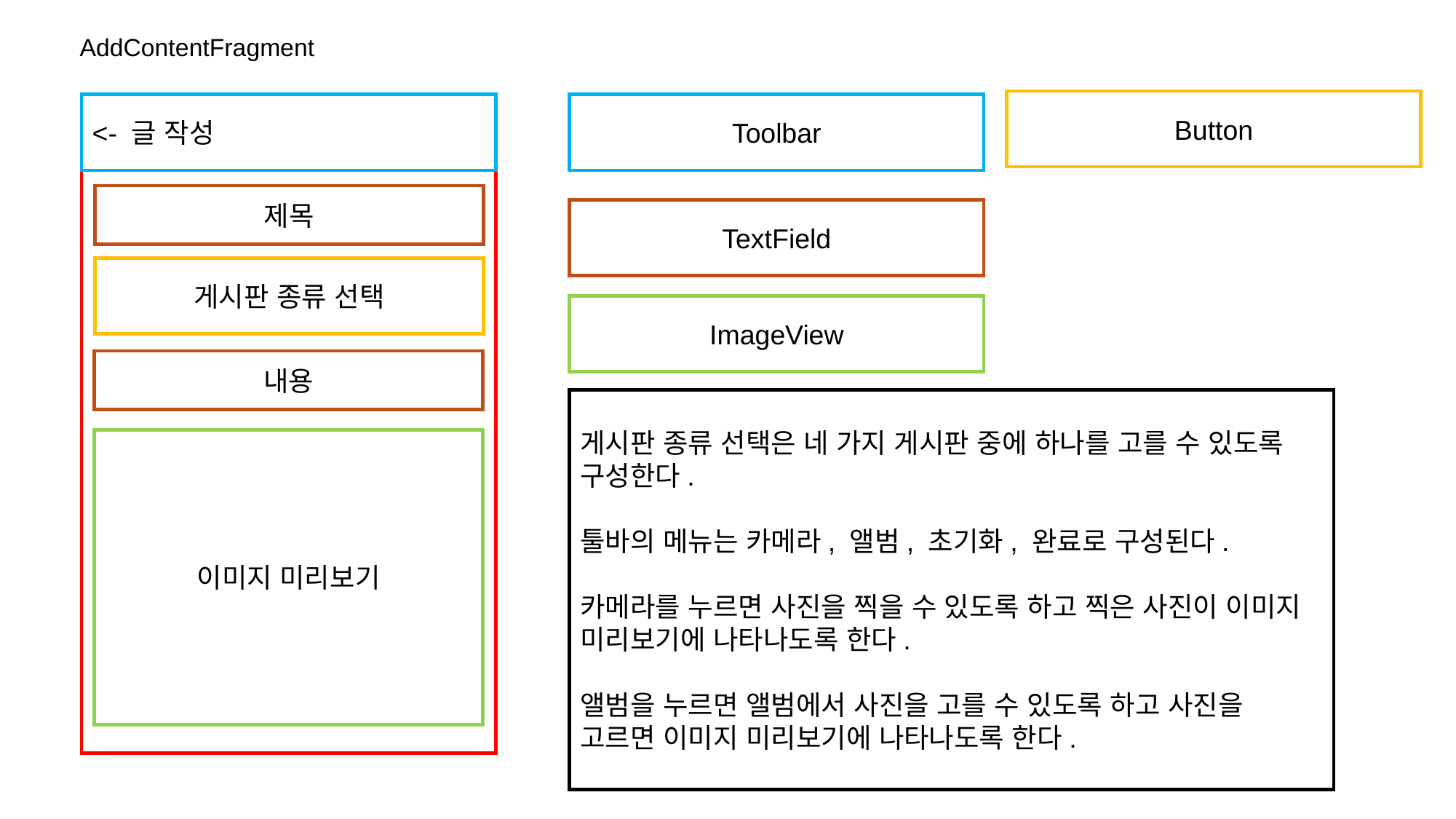

AddContentFragment
Button
<- 글 작성

Toolbar
제목
TextField
게시판 종류 선택
ImageView
내용
게시판 종류 선택은 네 가지 게시판 중에 하나를 고를 수 있도록 구성한다.

툴바의 메뉴는 카메라, 앨범, 초기화, 완료로 구성된다.

카메라를 누르면 사진을 찍을 수 있도록 하고 찍은 사진이 이미지 미리보기에 나타나도록 한다.

앨범을 누르면 앨범에서 사진을 고를 수 있도록 하고 사진을 고르면 이미지 미리보기에 나타나도록 한다.
이미지 미리보기